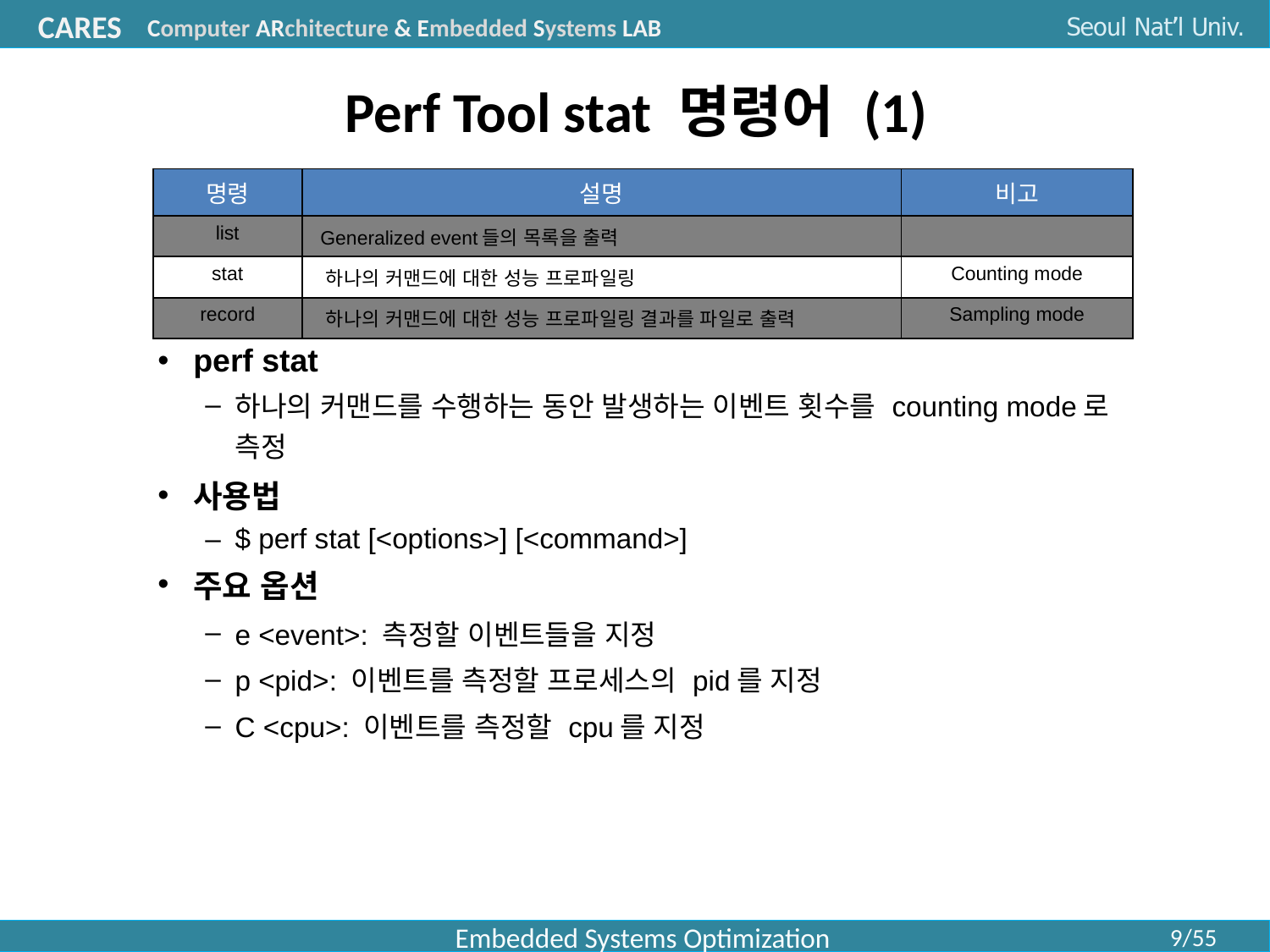

# Perf Tool stat 명령어 (1)
| 명령 | 설명 | 비고 |
| --- | --- | --- |
| list | Generalized event들의 목록을 출력 |  |
| stat | 하나의 커맨드에 대한 성능 프로파일링 | Counting mode |
| record | 하나의 커맨드에 대한 성능 프로파일링 결과를 파일로 출력 | Sampling mode |
perf stat
하나의 커맨드를 수행하는 동안 발생하는 이벤트 횟수를 counting mode로 측정
사용법
$ perf stat [<options>] [<command>]
주요 옵션
e <event>: 측정할 이벤트들을 지정
p <pid>: 이벤트를 측정할 프로세스의 pid를 지정
C <cpu>: 이벤트를 측정할 cpu를 지정
Embedded Systems Optimization
9/55